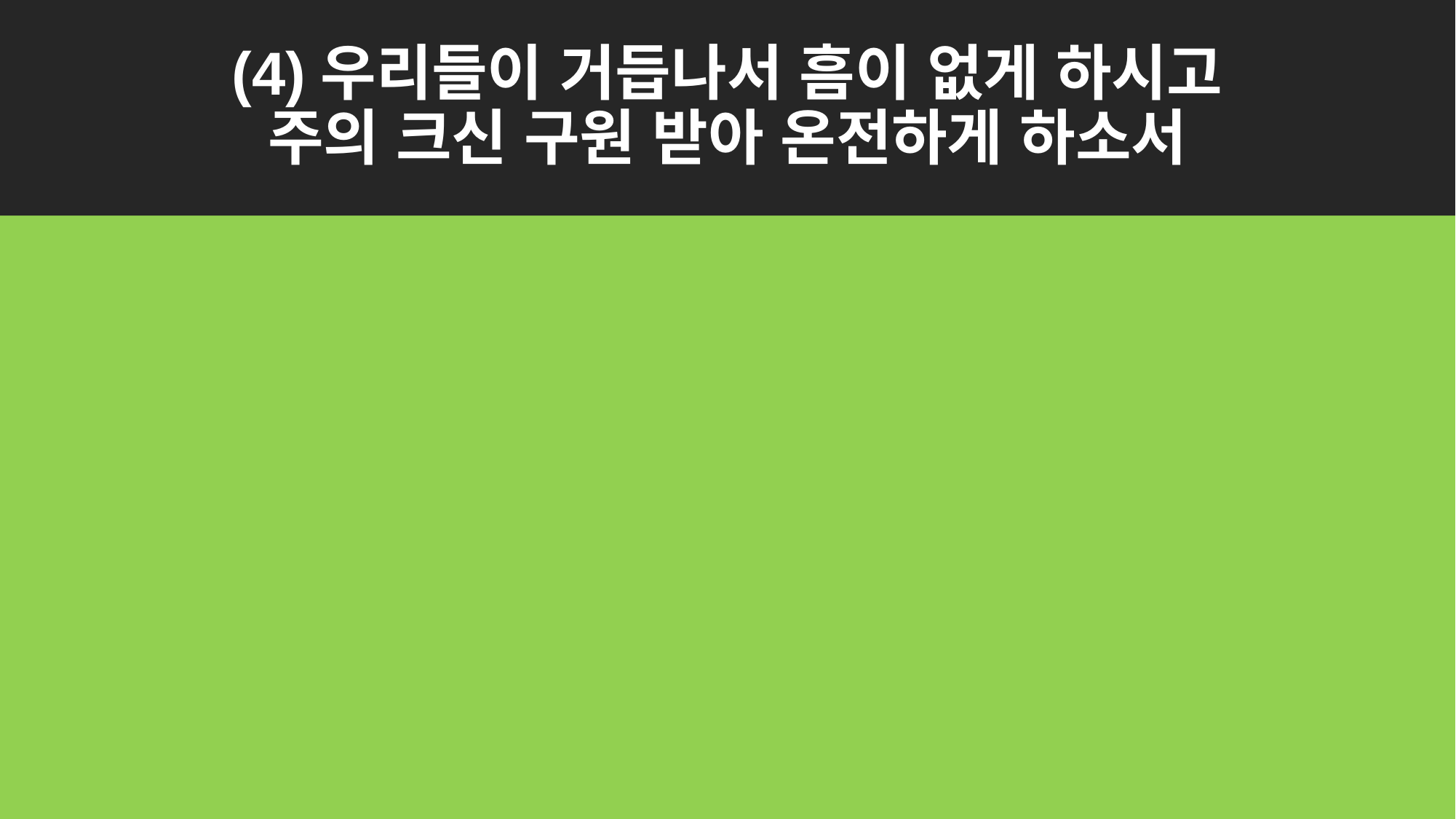

# (4)우리들이 거듭나서 흠이 없게 하시고
주의 크신 구원 받아 온전하게 하소서